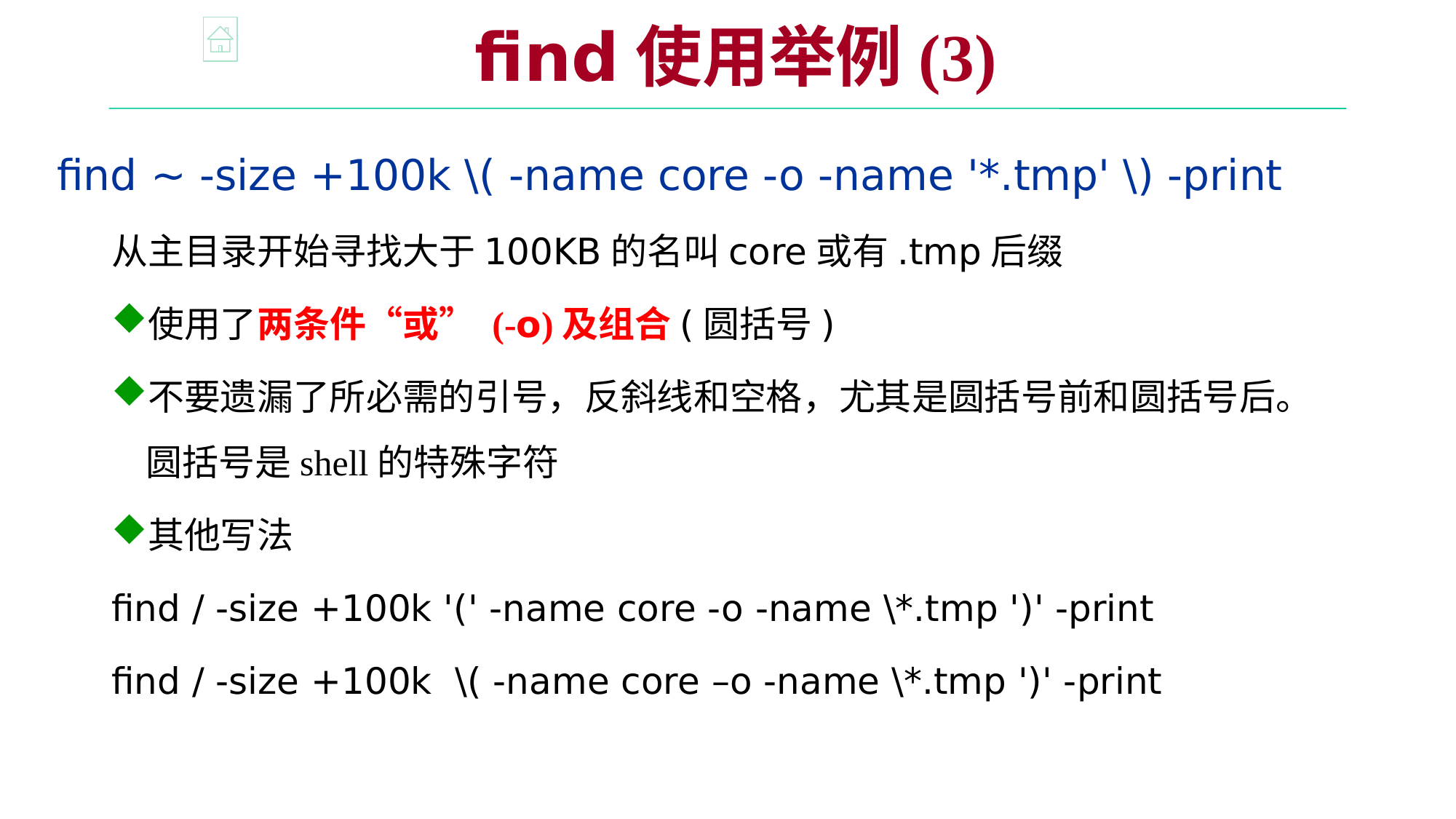

find使用举例(3)

find ~ -size +100k \( -name core -o -name '*.tmp' \) -print
从主目录开始寻找大于100KB的名叫core或有.tmp后缀
使用了两条件“或” (-o)及组合(圆括号)
不要遗漏了所必需的引号，反斜线和空格，尤其是圆括号前和圆括号后。圆括号是shell的特殊字符
其他写法
find / -size +100k '(' -name core -o -name \*.tmp ')' -print
find / -size +100k  \( -name core –o -name \*.tmp ')' -print